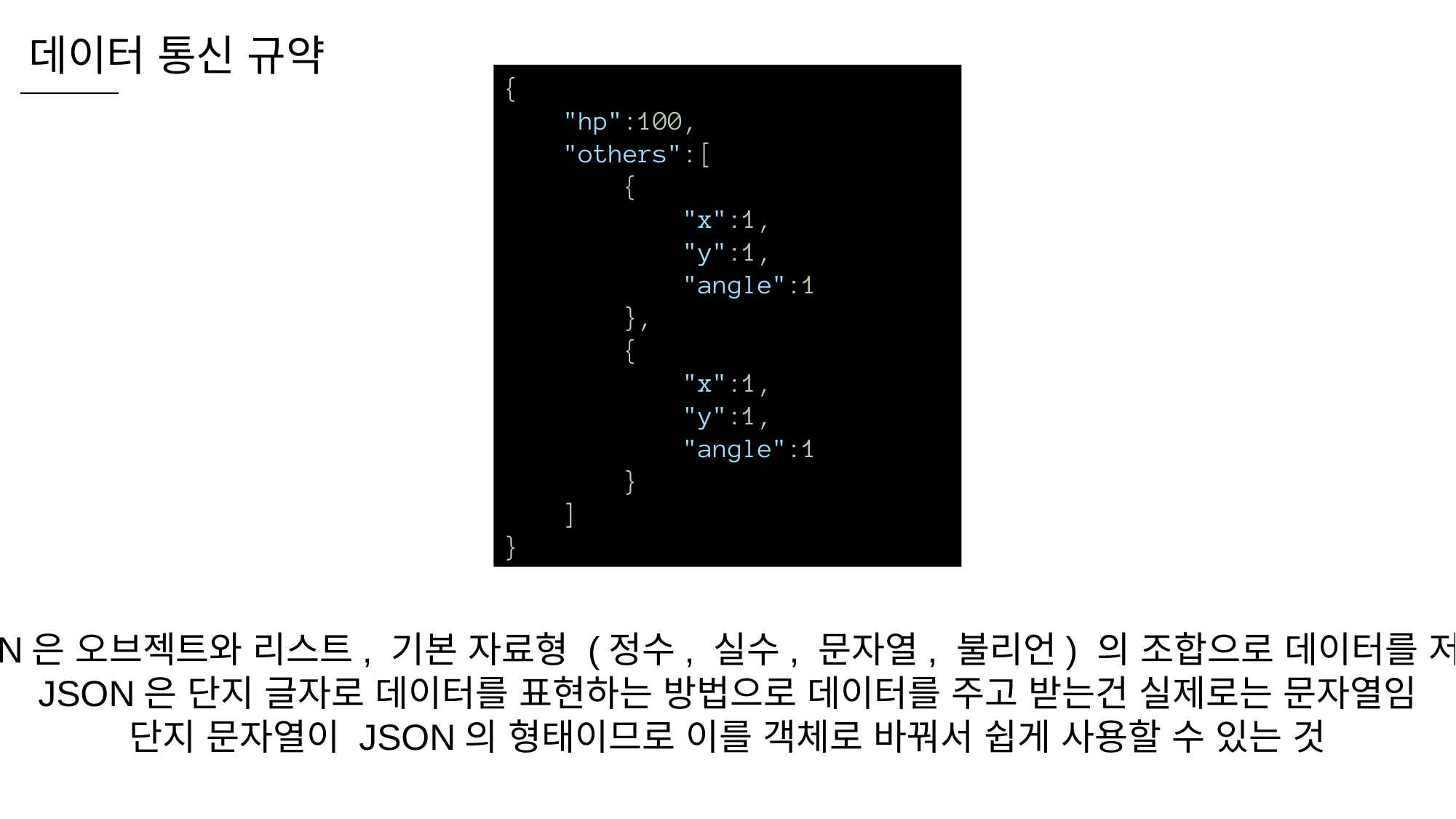

데이터 통신 규약
{
    "hp":100,
    "others":[
        {
            "x":1,
            "y":1,
            "angle":1
        },
        {
            "x":1,
            "y":1,
            "angle":1
        }
    ]
}
JSON은 오브젝트와 리스트, 기본 자료형 (정수, 실수, 문자열, 불리언) 의 조합으로 데이터를 저장함
JSON은 단지 글자로 데이터를 표현하는 방법으로 데이터를 주고 받는건 실제로는 문자열임
단지 문자열이 JSON의 형태이므로 이를 객체로 바꿔서 쉽게 사용할 수 있는 것